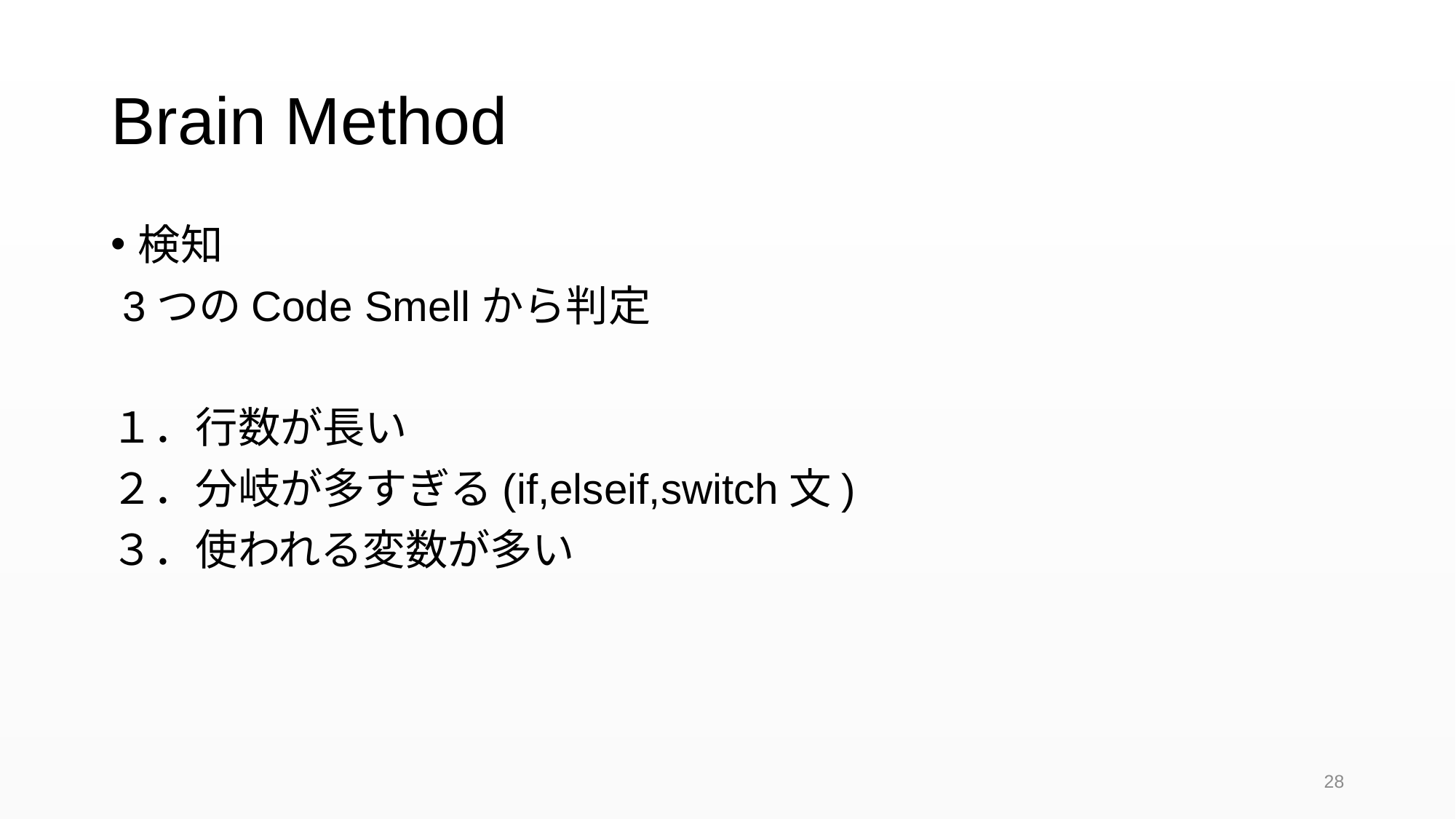

# Brain Method
検知
 3つのCode Smellから判定

１．行数が長い
２．分岐が多すぎる(if,elseif,switch文)
３．使われる変数が多い

28